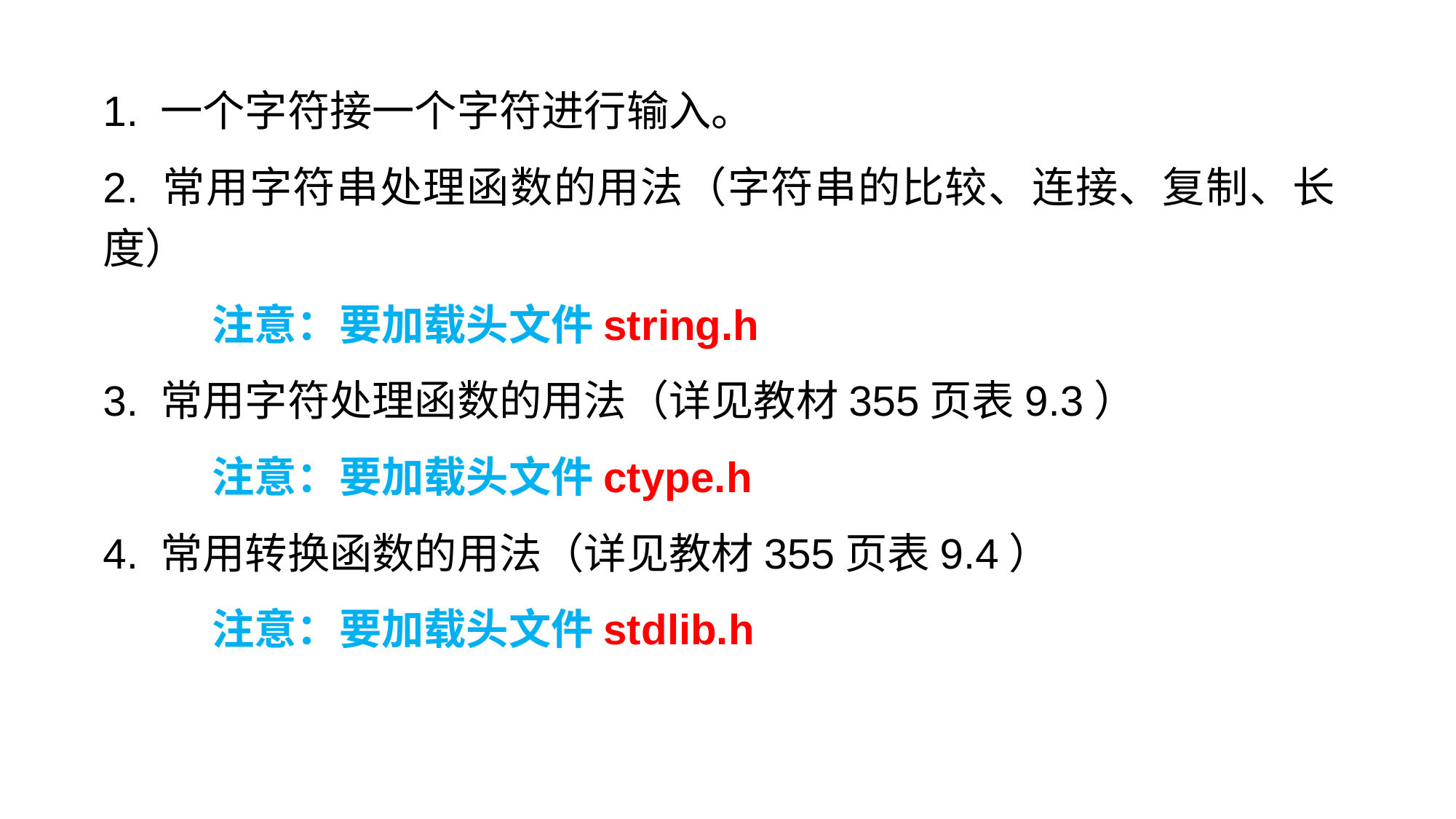

1. 一个字符接一个字符进行输入。
2. 常用字符串处理函数的用法（字符串的比较、连接、复制、长度）
   	注意：要加载头文件string.h
3. 常用字符处理函数的用法（详见教材355页表9.3）
   	注意：要加载头文件ctype.h
4. 常用转换函数的用法（详见教材355页表9.4）
  	注意：要加载头文件stdlib.h